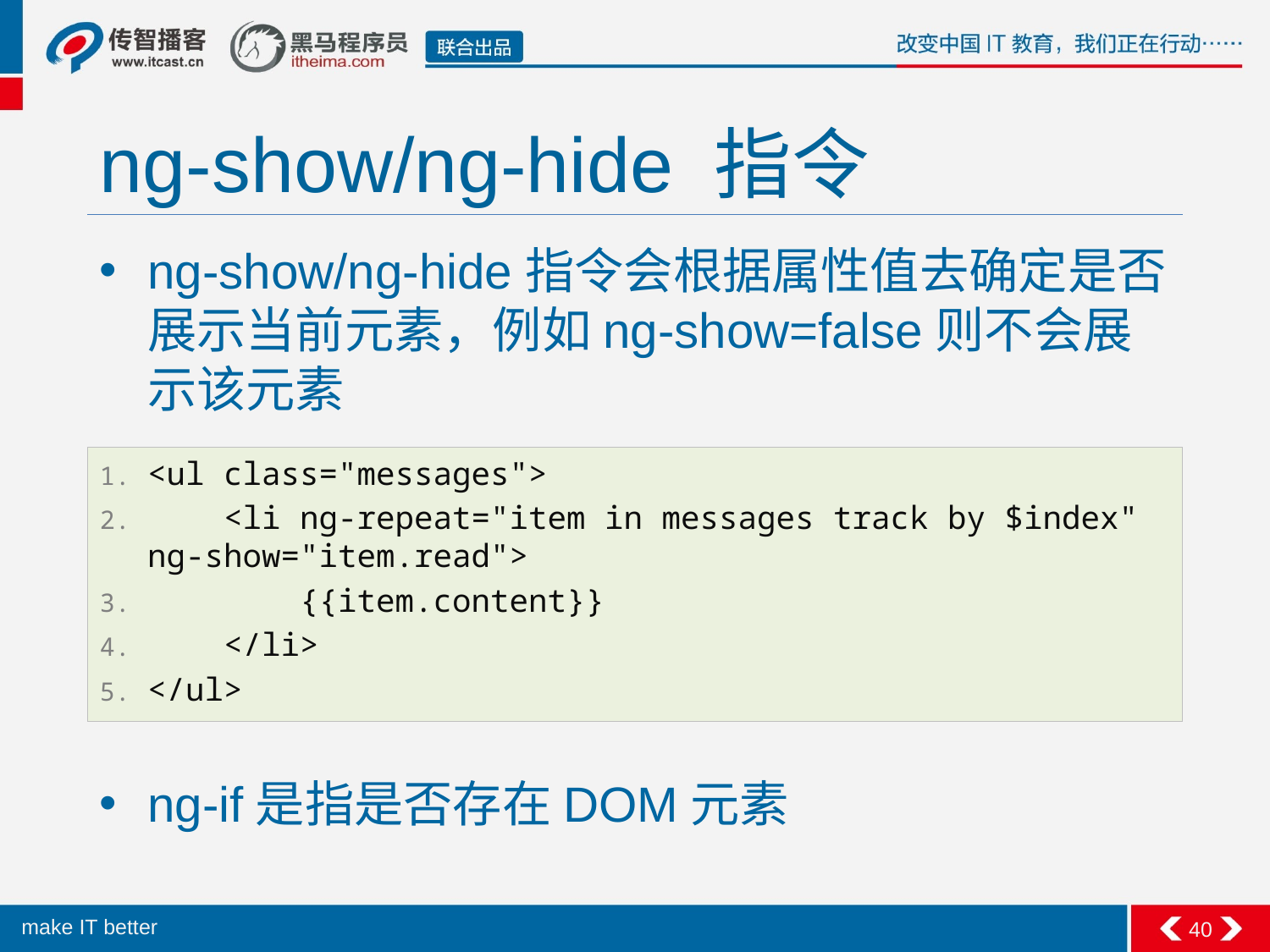

# ng-show/ng-hide 指令
ng-show/ng-hide指令会根据属性值去确定是否展示当前元素，例如ng-show=false则不会展示该元素

ng-if是指是否存在DOM元素
<ul class="messages">
    <li ng-repeat="item in messages track by $index" ng-show="item.read">
        {{item.content}}
    </li>
</ul>
40

make IT better